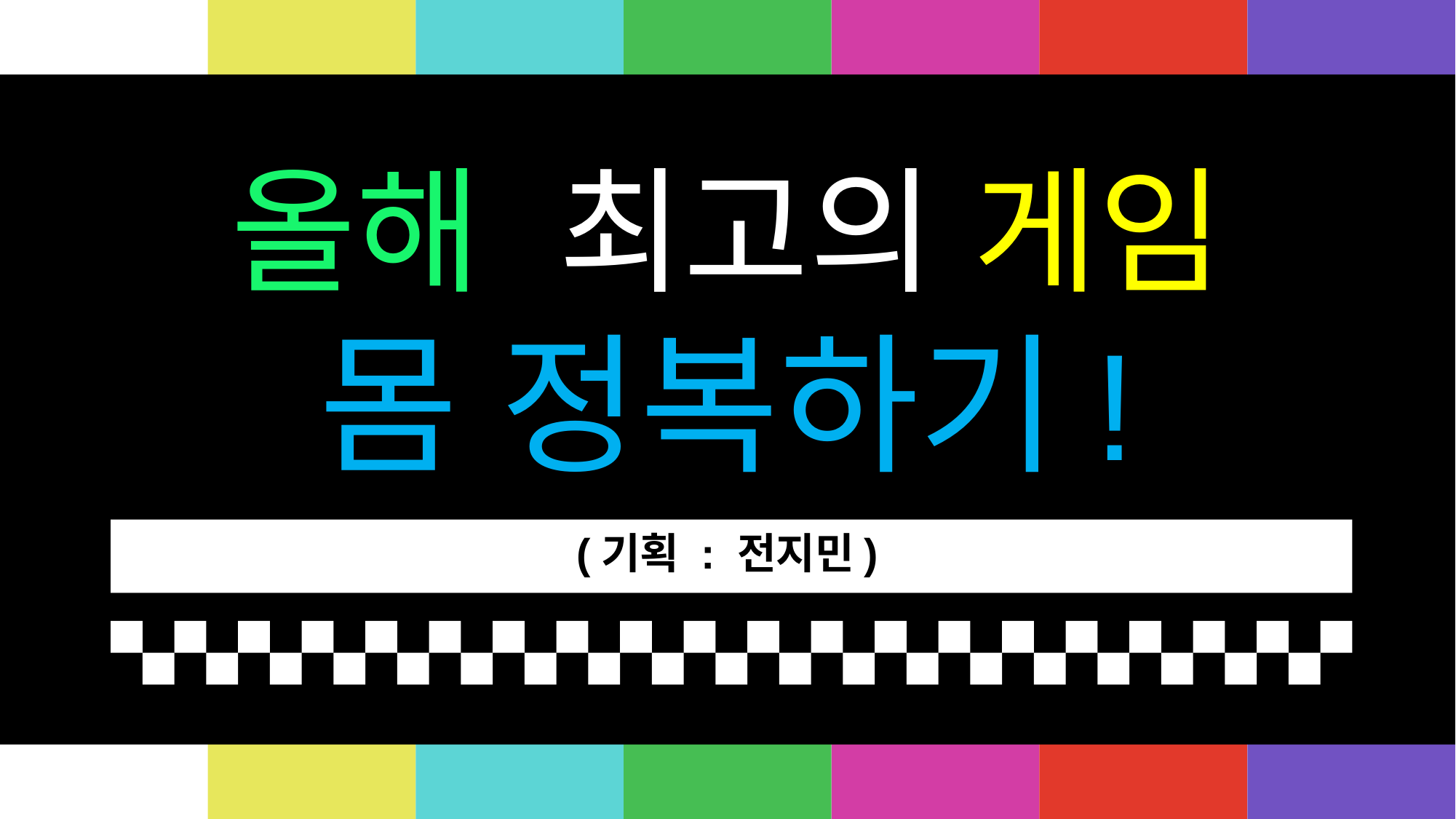

올해  최고의 게임
몸 정복하기!
(기획 : 전지민)